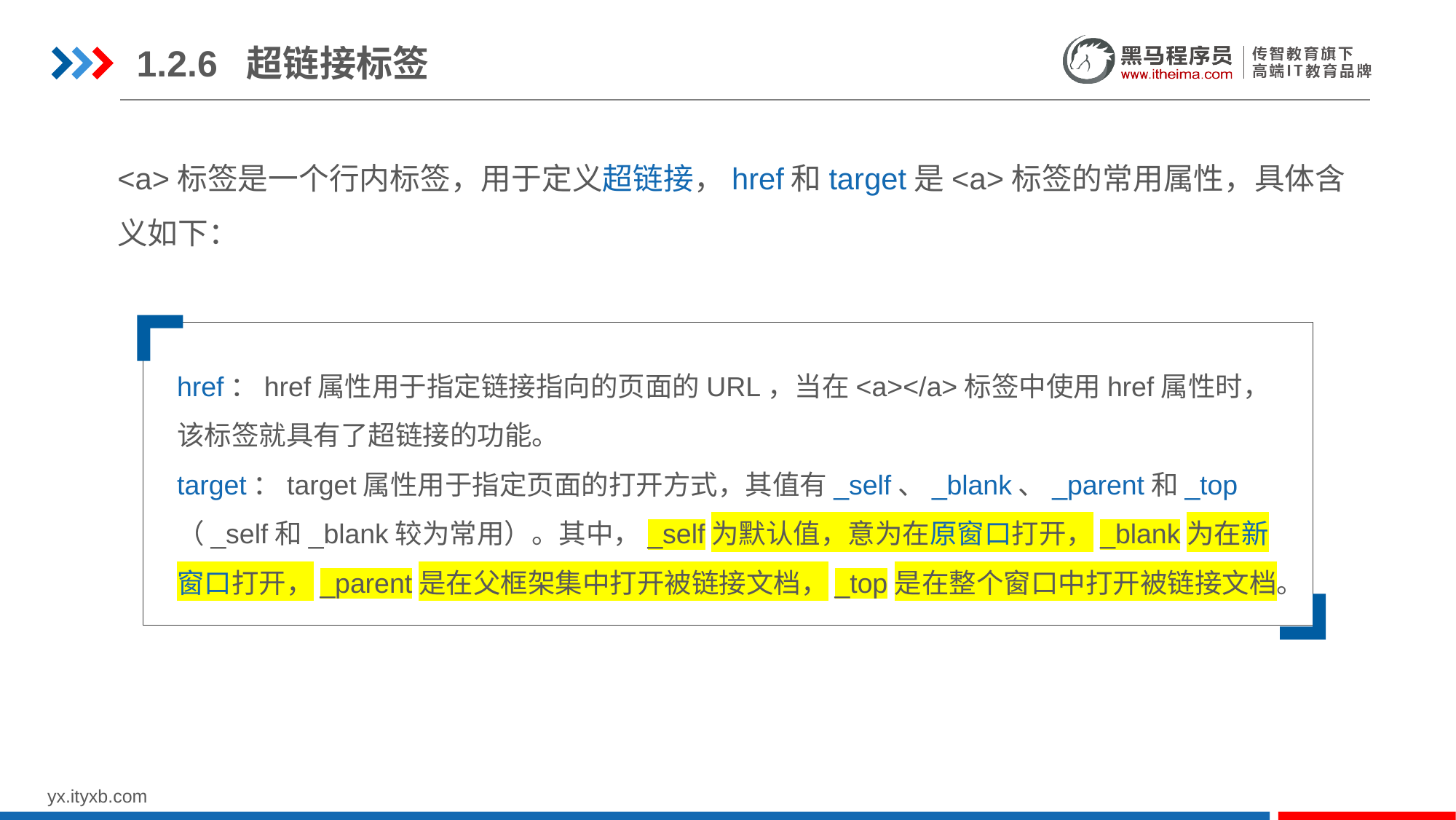

1.2.6  超链接标签
<a>标签是一个行内标签，用于定义超链接，href和target是<a>标签的常用属性，具体含义如下：

href：href属性用于指定链接指向的页面的URL，当在<a></a>标签中使用href属性时，该标签就具有了超链接的功能。
target：target属性用于指定页面的打开方式，其值有_self、_blank、_parent和_top（_self和_blank较为常用）。其中，_self为默认值，意为在原窗口打开，_blank为在新窗口打开，_parent是在父框架集中打开被链接文档，_top是在整个窗口中打开被链接文档。